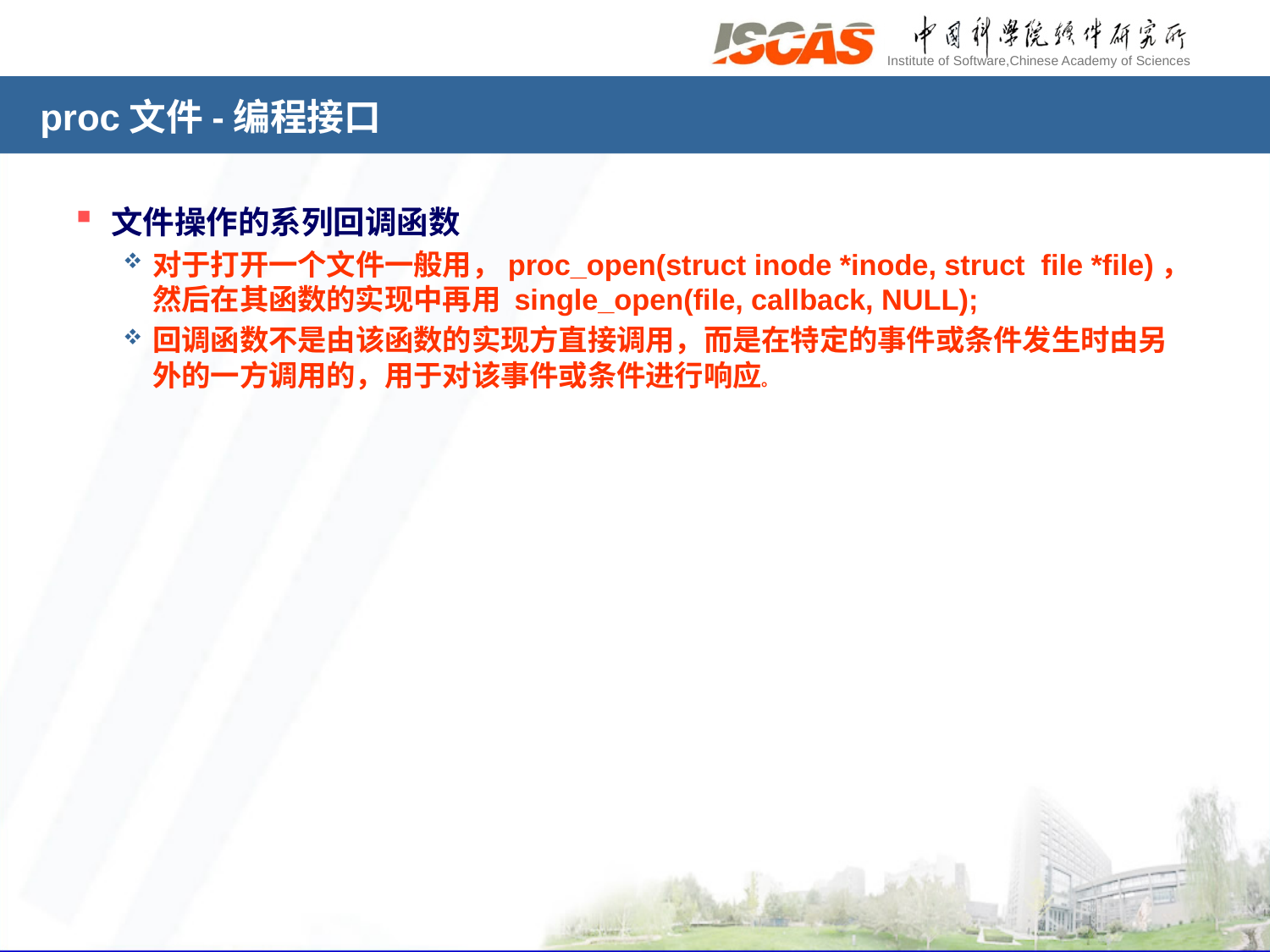

# proc文件-编程接口
文件操作的系列回调函数
对于打开一个文件一般用，proc_open(struct inode *inode, struct  file *file)，然后在其函数的实现中再用 single_open(file, callback, NULL);
回调函数不是由该函数的实现方直接调用，而是在特定的事件或条件发生时由另外的一方调用的，用于对该事件或条件进行响应。